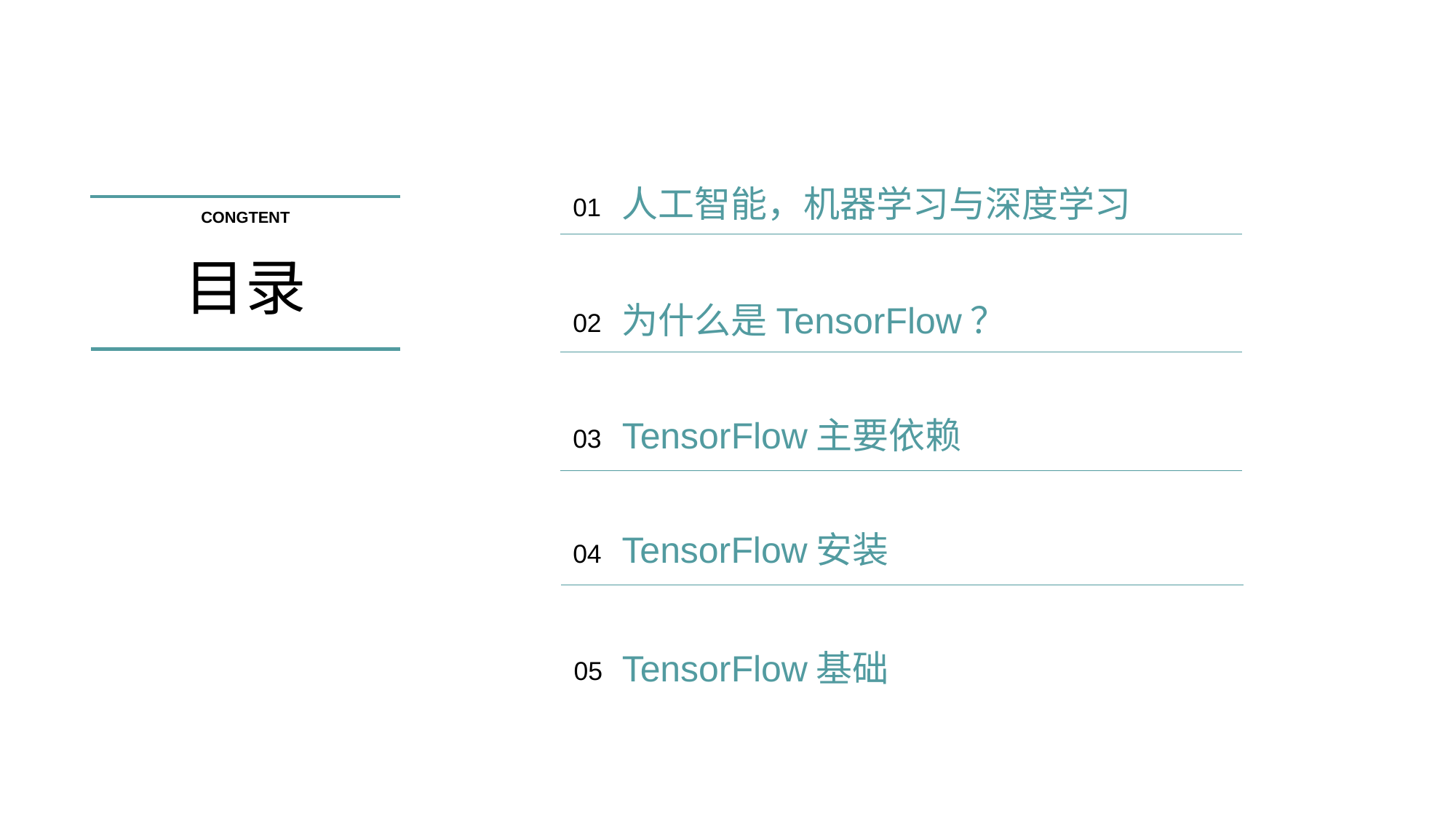

人工智能，机器学习与深度学习
01
CONGTENT
目录
为什么是TensorFlow？
02
TensorFlow主要依赖
03
TensorFlow安装
04
TensorFlow基础
05